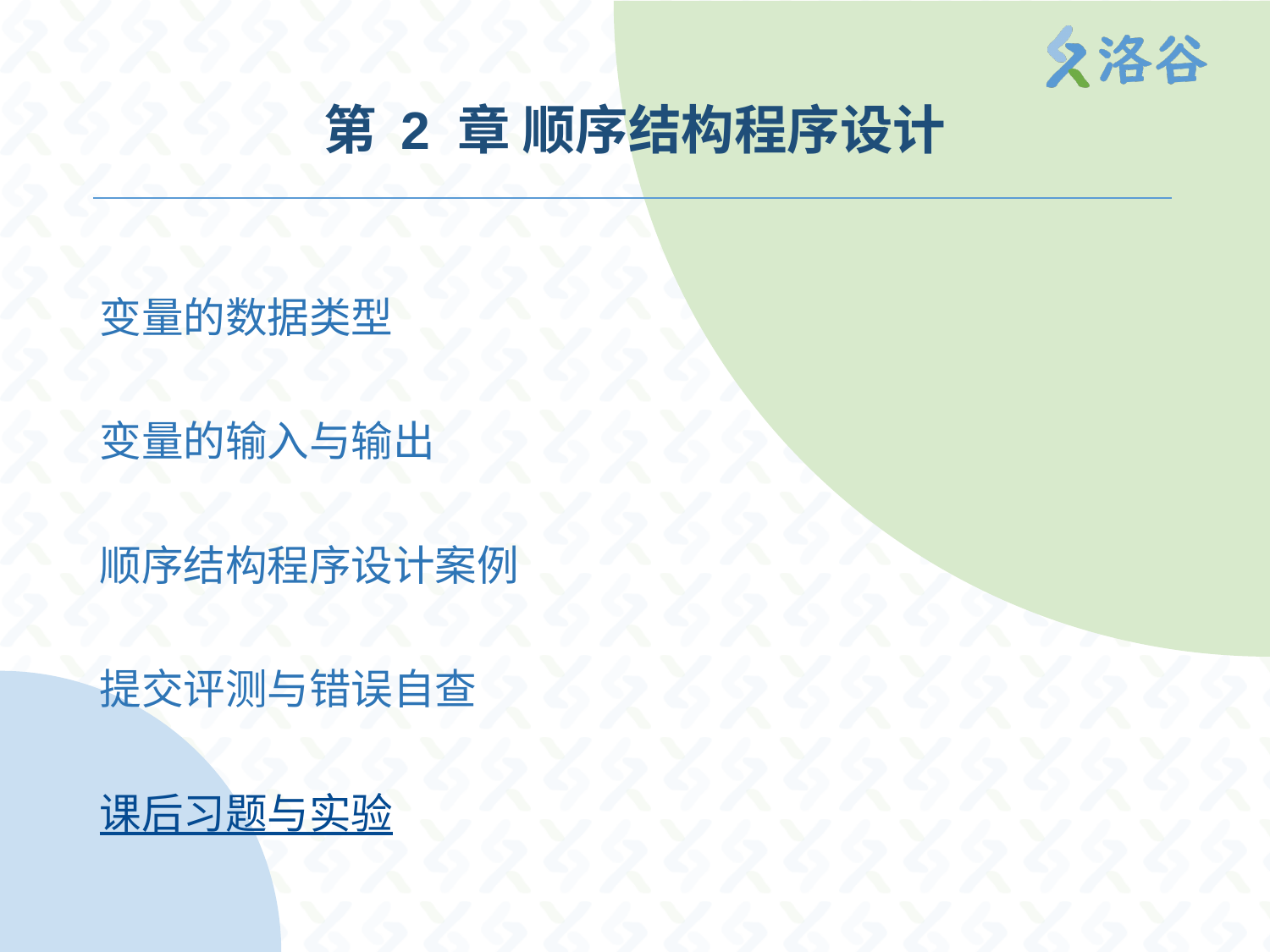

# 第 2 章 顺序结构程序设计
变量的数据类型
变量的输入与输出
顺序结构程序设计案例
提交评测与错误自查
课后习题与实验